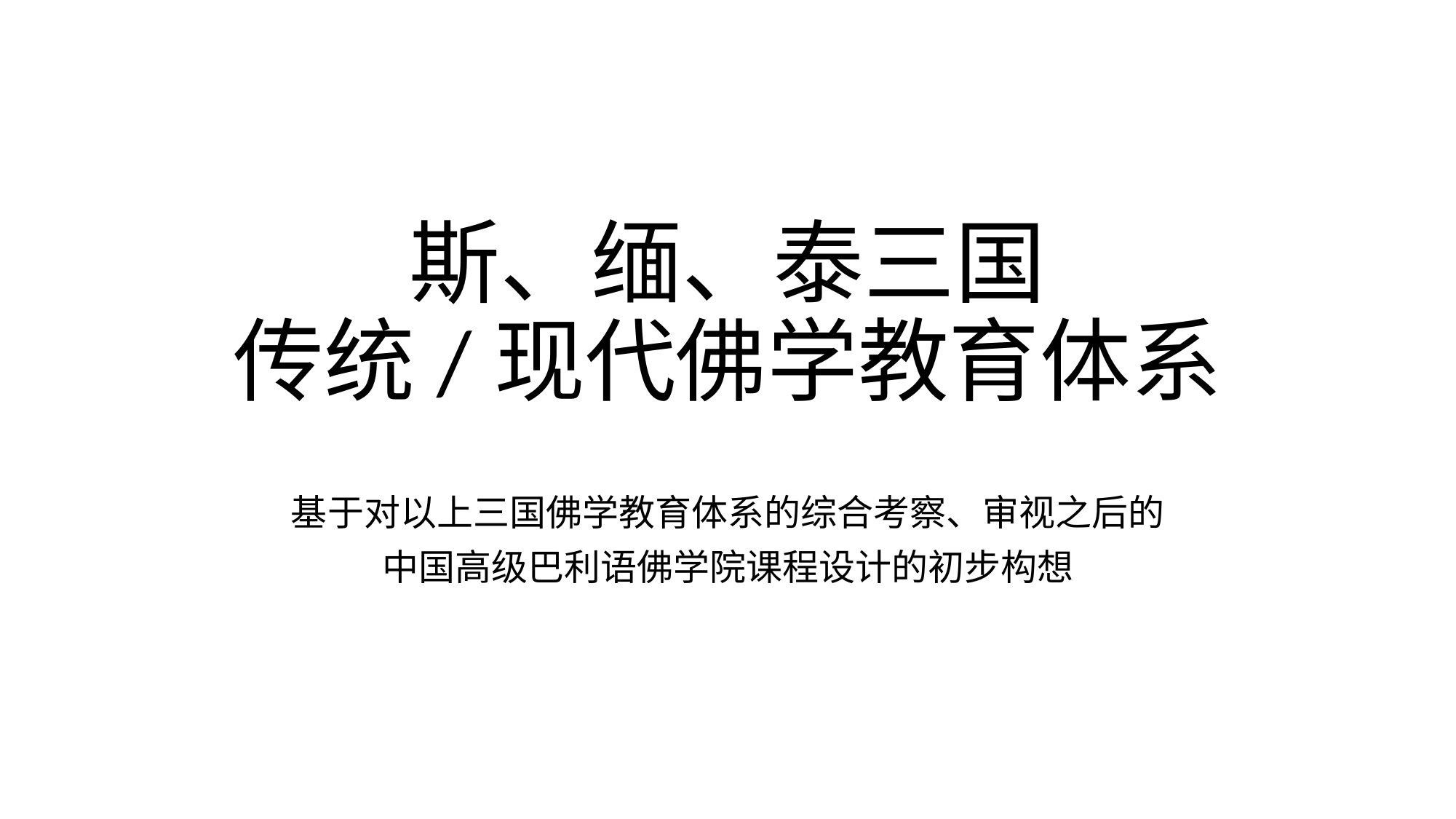

# 斯、缅、泰三国 传统/现代佛学教育体系

基于对以上三国佛学教育体系的综合考察、审视之后的
中国高级巴利语佛学院课程设计的初步构想